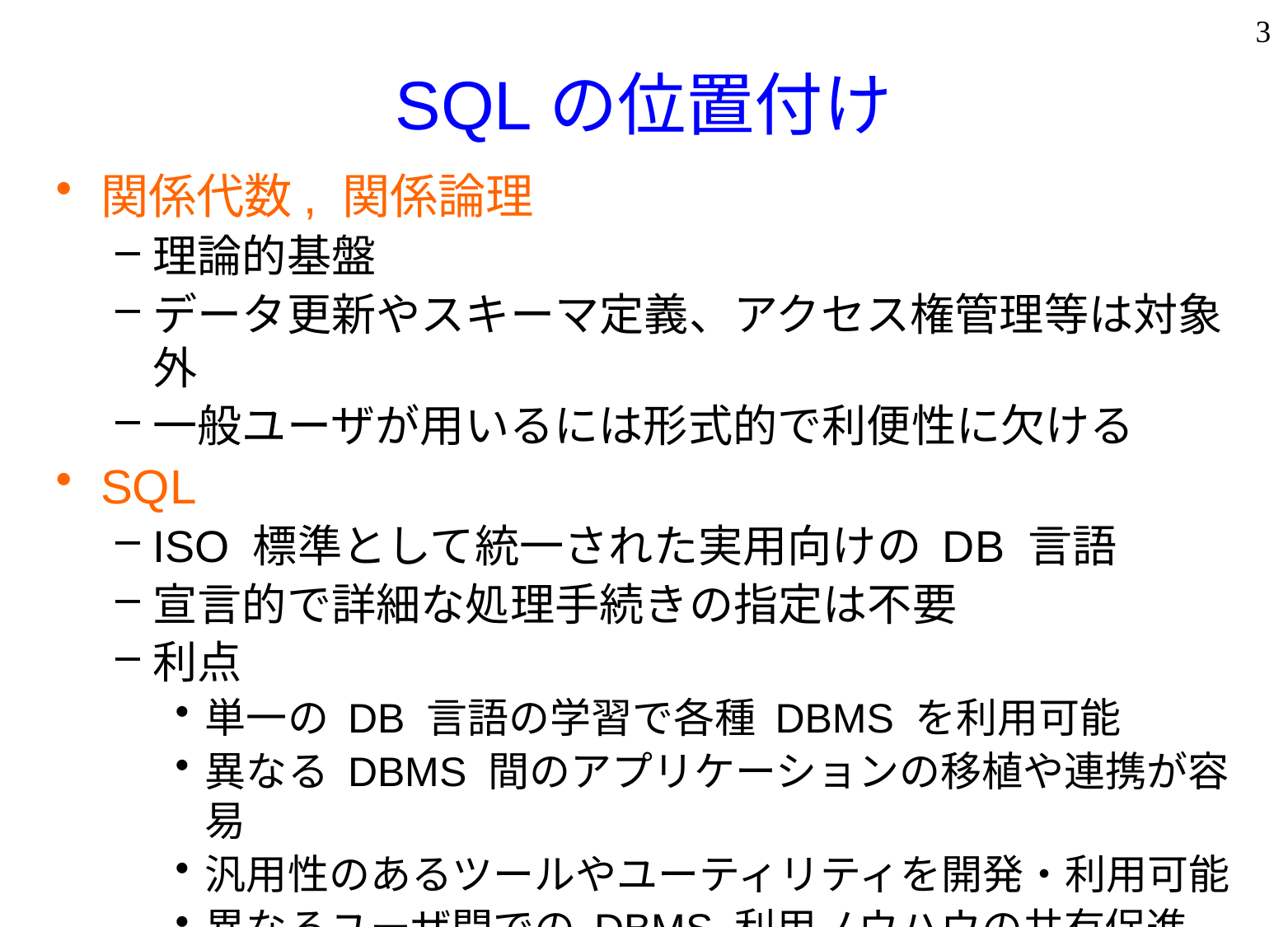

3
# SQLの位置付け
関係代数, 関係論理
理論的基盤
データ更新やスキーマ定義、アクセス権管理等は対象外
一般ユーザが用いるには形式的で利便性に欠ける
SQL
ISO 標準として統一された実用向けの DB 言語
宣言的で詳細な処理手続きの指定は不要
利点
単一の DB 言語の学習で各種 DBMS を利用可能
異なる DBMS 間のアプリケーションの移植や連携が容易
汎用性のあるツールやユーティリティを開発・利用可能
異なるユーザ間での DBMS 利用ノウハウの共有促進